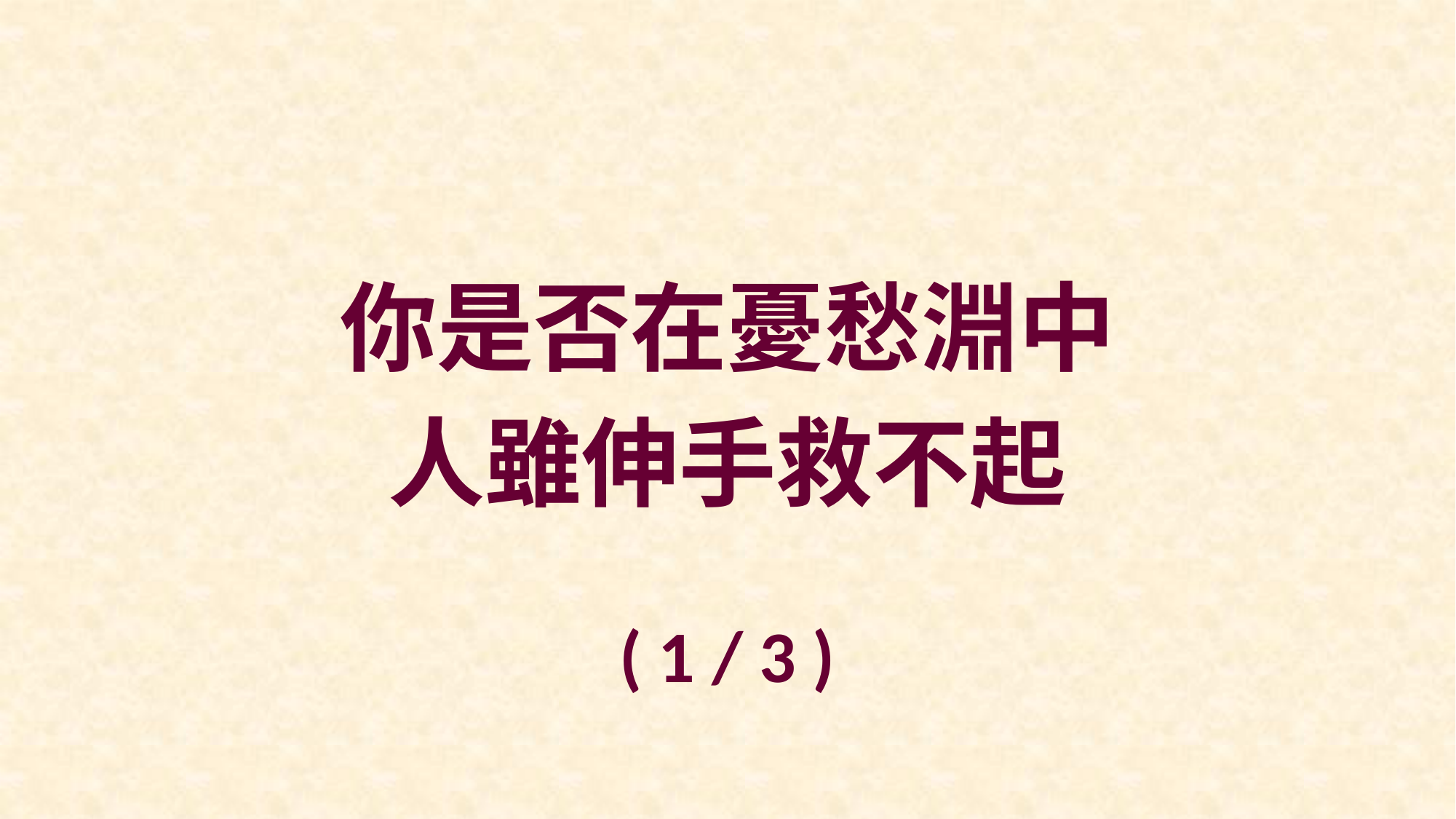

你是否在憂愁淵中
人雖伸手救不起
( 1 / 3 )